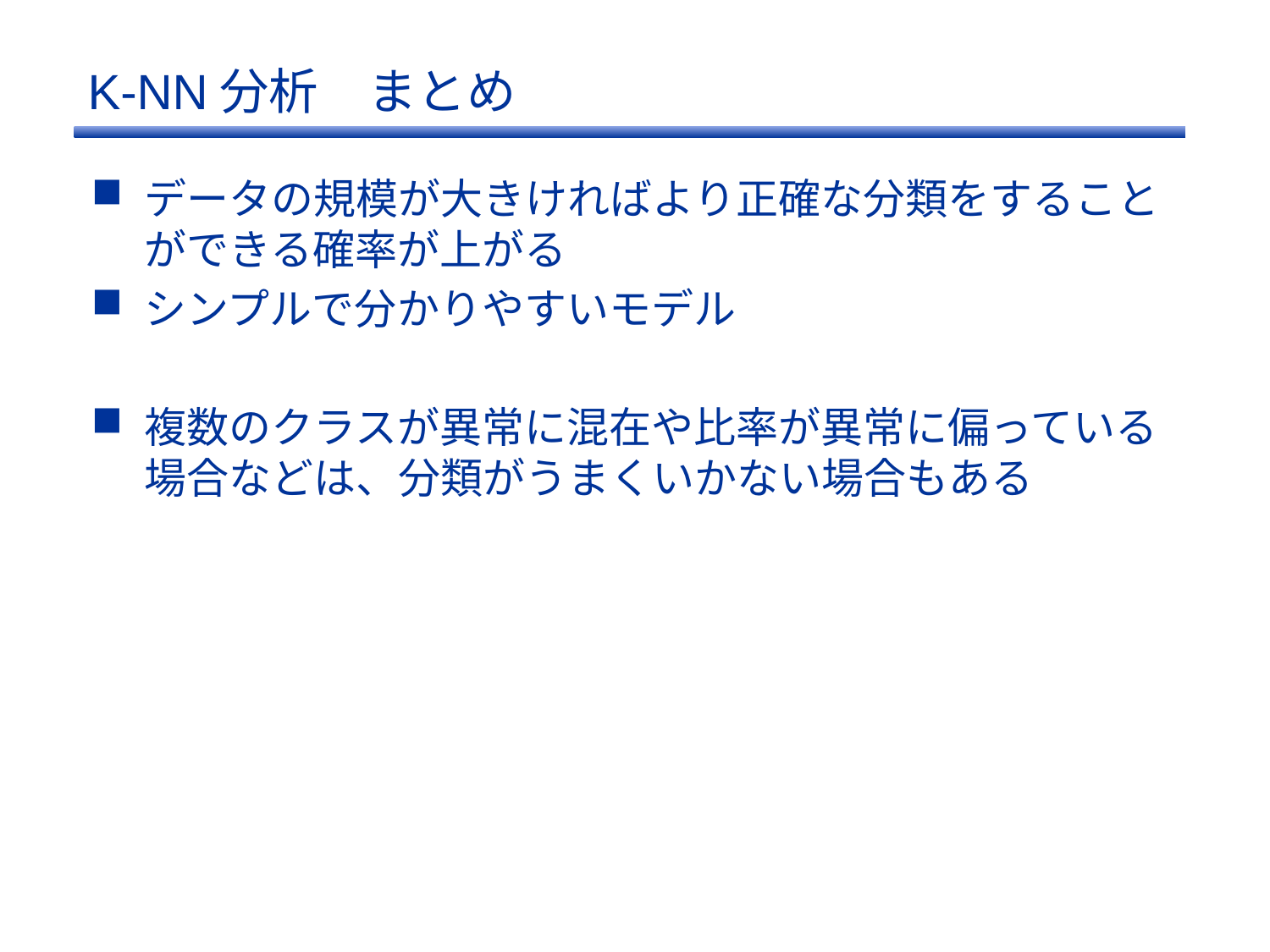

# K-NN分析　まとめ
データの規模が大きければより正確な分類をすることができる確率が上がる
シンプルで分かりやすいモデル

複数のクラスが異常に混在や比率が異常に偏っている場合などは、分類がうまくいかない場合もある